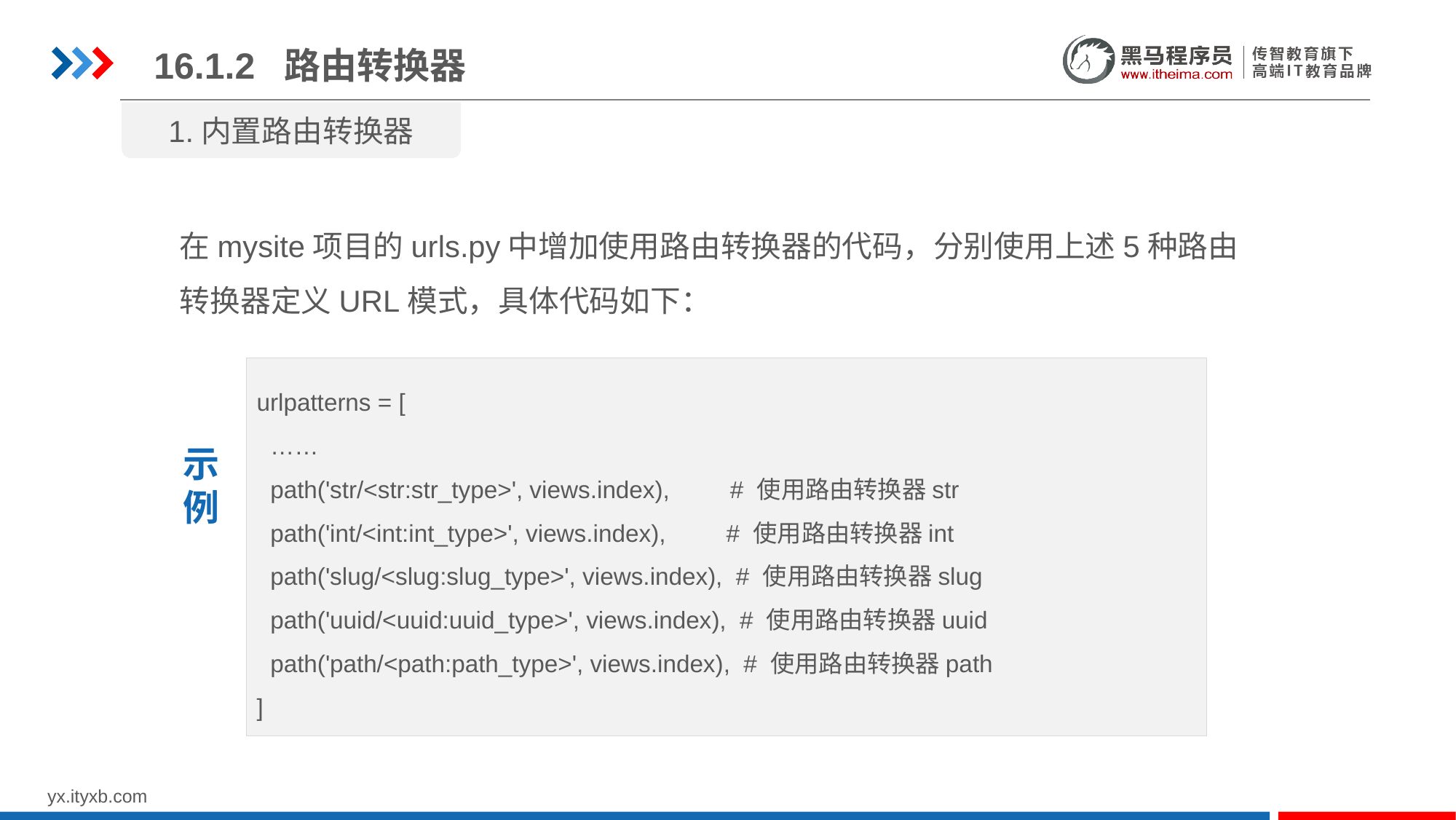

16.1.2  路由转换器

1.内置路由转换器
在mysite项目的urls.py中增加使用路由转换器的代码，分别使用上述5种路由转换器定义URL模式，具体代码如下：
urlpatterns = [
  ……
  path('str/<str:str_type>', views.index),         # 使用路由转换器str
  path('int/<int:int_type>', views.index),         # 使用路由转换器int
  path('slug/<slug:slug_type>', views.index),  # 使用路由转换器slug
  path('uuid/<uuid:uuid_type>', views.index),  # 使用路由转换器uuid
  path('path/<path:path_type>', views.index),  # 使用路由转换器path
]
示
例